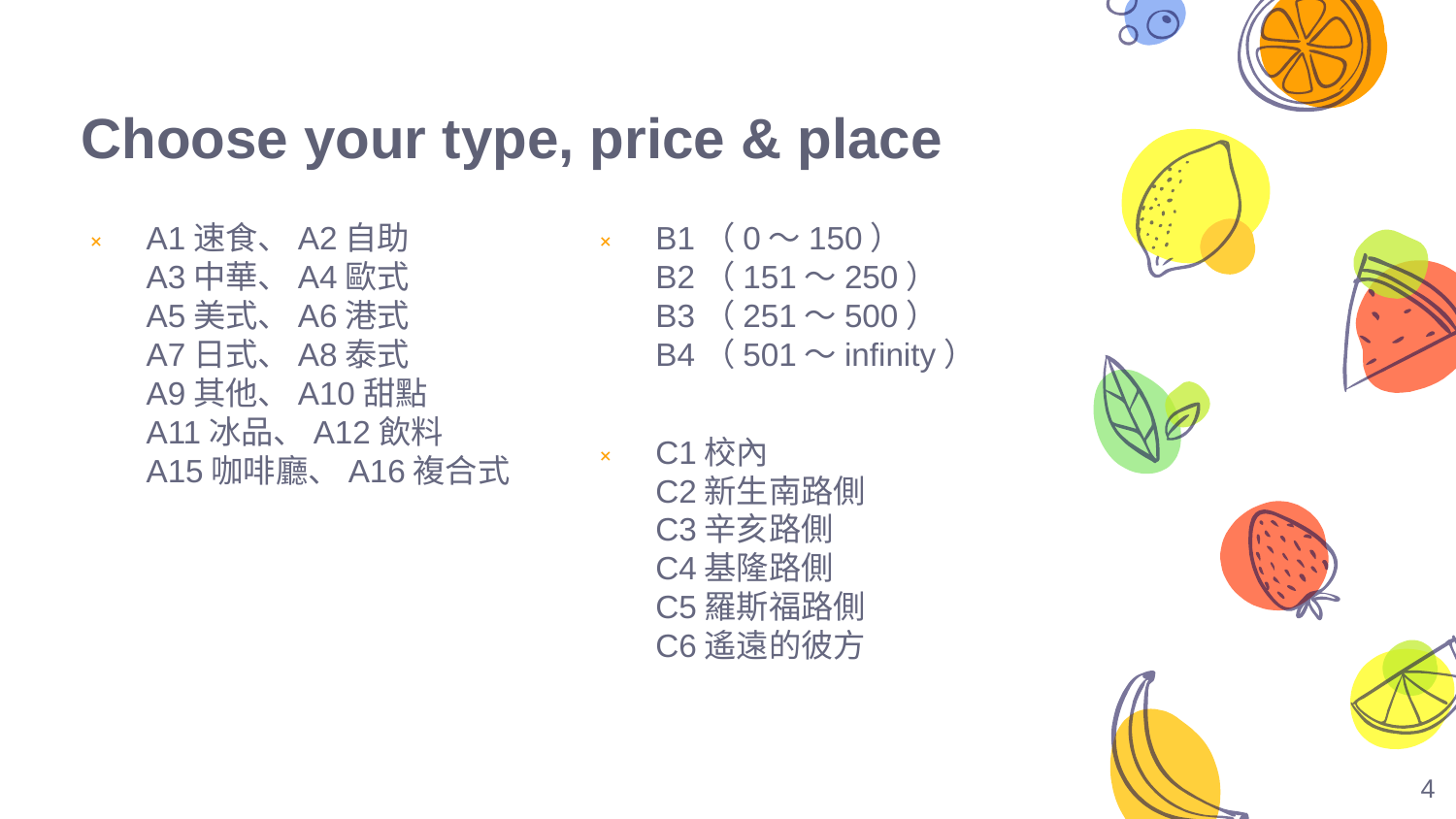

# Choose your type, price & place
A1速食、A2自助
A3中華、A4歐式
A5美式、A6港式
A7日式、A8泰式
A9其他、A10甜點
A11冰品、A12飲料
A15咖啡廳、A16複合式

B1（0～150）
B2（151～250）
B3（251～500）
B4（501～infinity）

C1校內
C2新生南路側
C3辛亥路側
C4基隆路側
C5羅斯福路側
C6遙遠的彼方
4